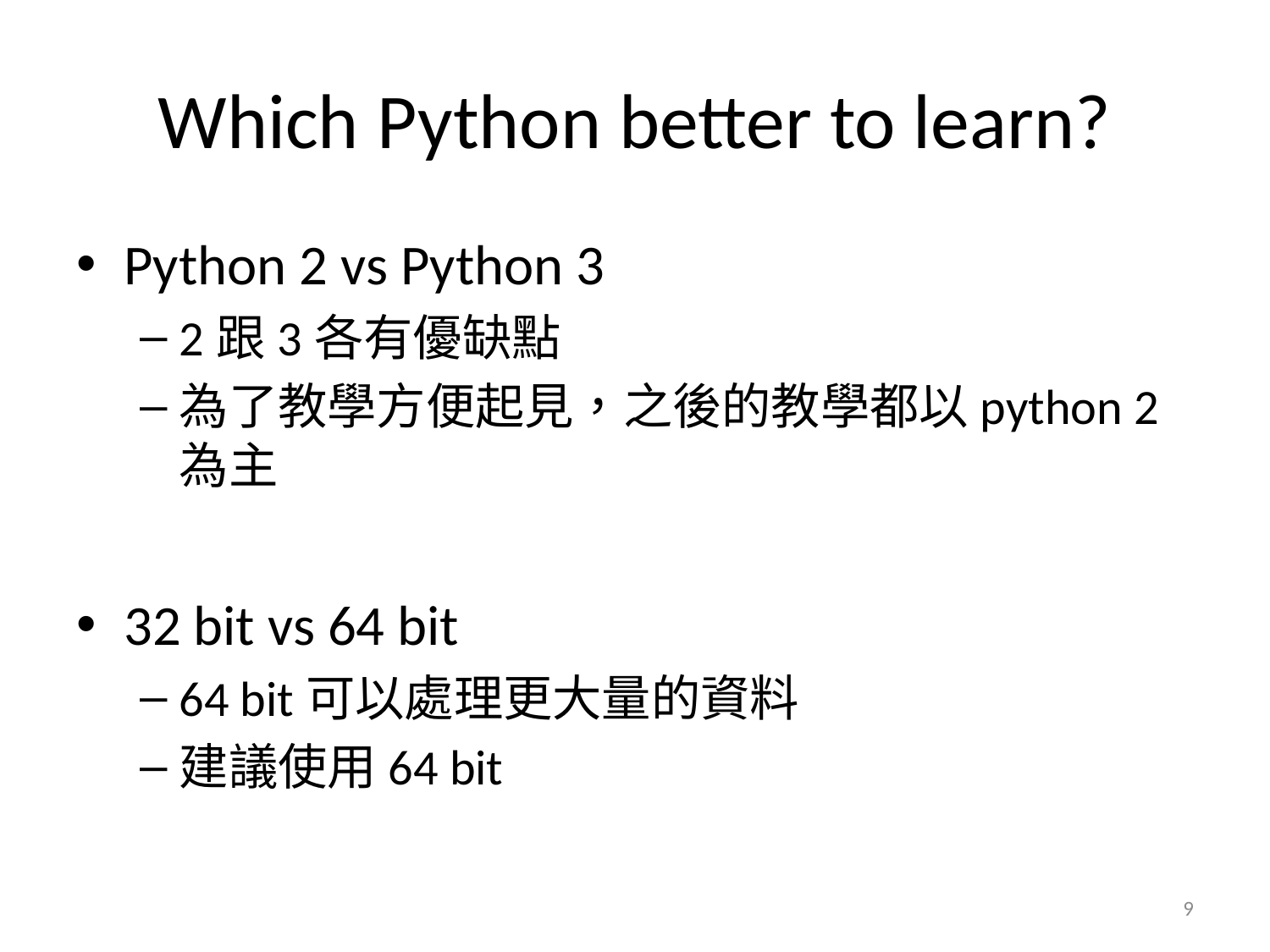

# Which Python better to learn?
Python 2 vs Python 3
2跟3各有優缺點
為了教學方便起見，之後的教學都以python 2為主

32 bit vs 64 bit
64 bit可以處理更大量的資料
建議使用64 bit

9